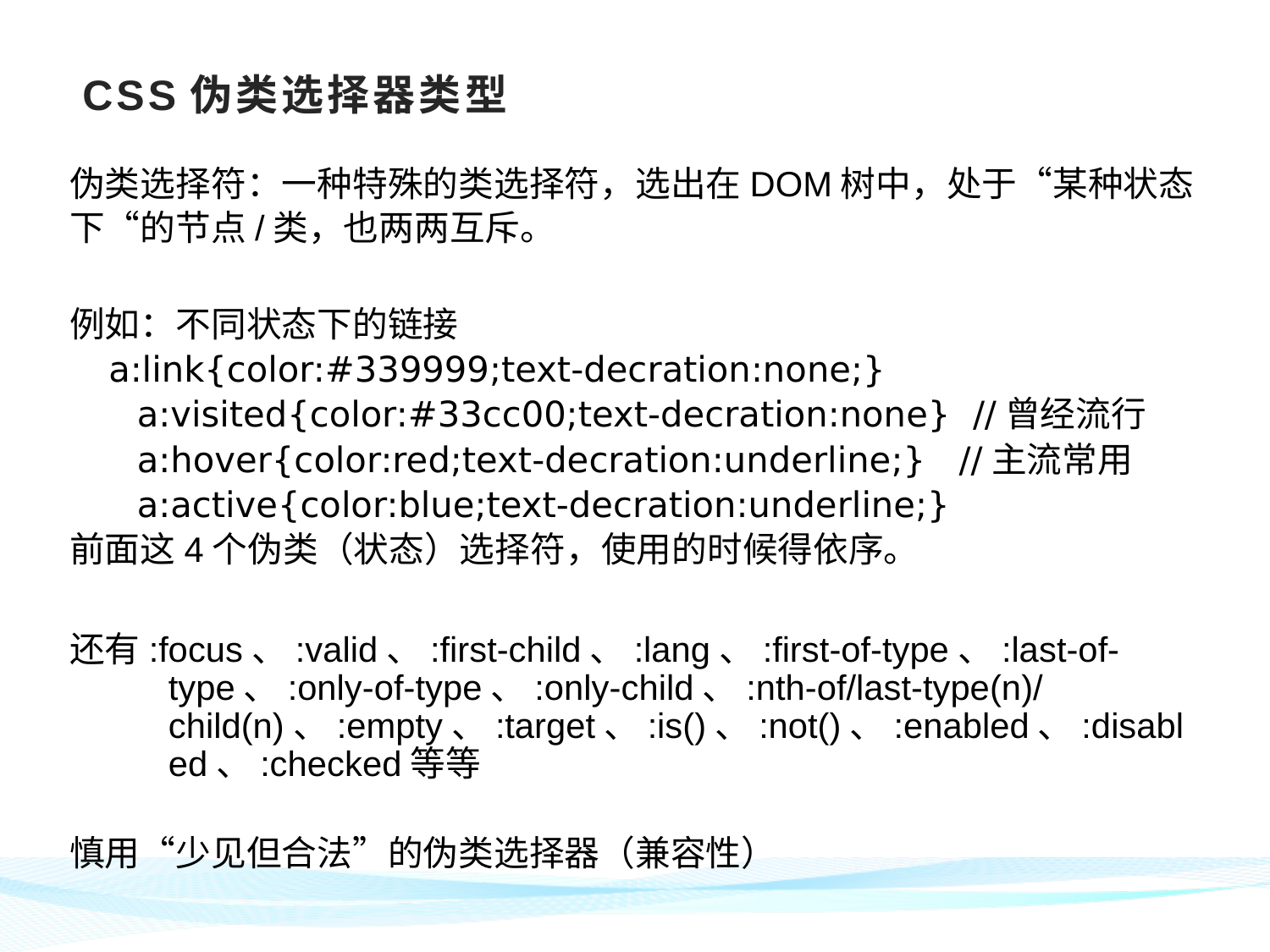

# CSS伪类选择器类型
伪类选择符：一种特殊的类选择符，选出在DOM树中，处于“某种状态下“的节点/类，也两两互斥。

例如：不同状态下的链接
    a:link{color:#339999;text-decration:none;}
      a:visited{color:#33cc00;text-decration:none}  //曾经流行
      a:hover{color:red;text-decration:underline;}   //主流常用
      a:active{color:blue;text-decration:underline;}
前面这4个伪类（状态）选择符，使用的时候得依序。

还有:focus、:valid、:first-child、:lang、:first-of-type、:last-of-type、:only-of-type、:only-child、:nth-of/last-type(n)/child(n)、:empty、:target、:is()、:not()、:enabled、:disabled、:checked等等

慎用“少见但合法”的伪类选择器（兼容性）